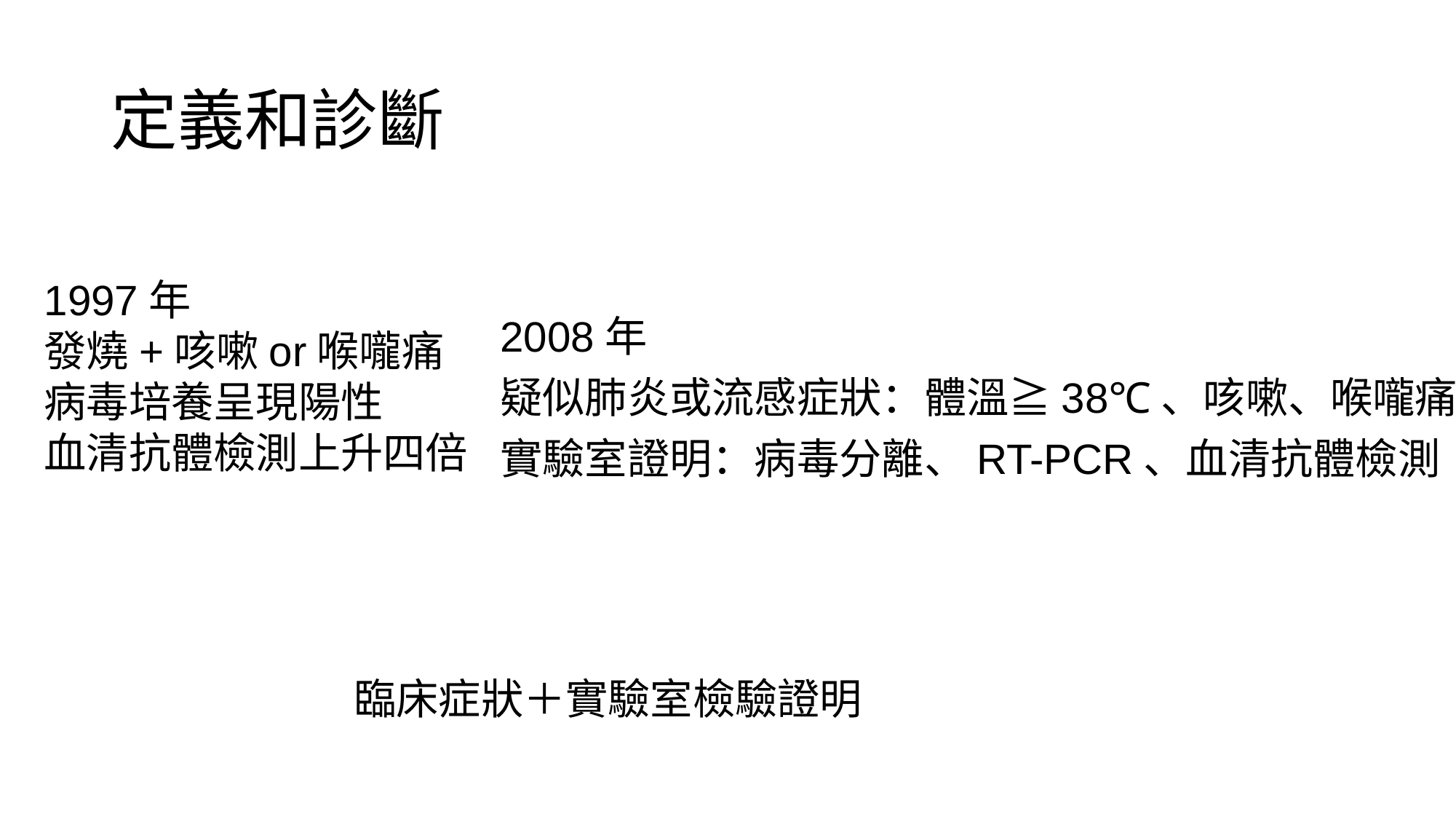

# 定義和診斷
1997年
發燒+咳嗽or喉嚨痛
病毒培養呈現陽性
血清抗體檢測上升四倍
2008年
疑似肺炎或流感症狀：體溫≧38℃、咳嗽、喉嚨痛
實驗室證明：病毒分離、RT-PCR、血清抗體檢測
臨床症狀＋實驗室檢驗證明